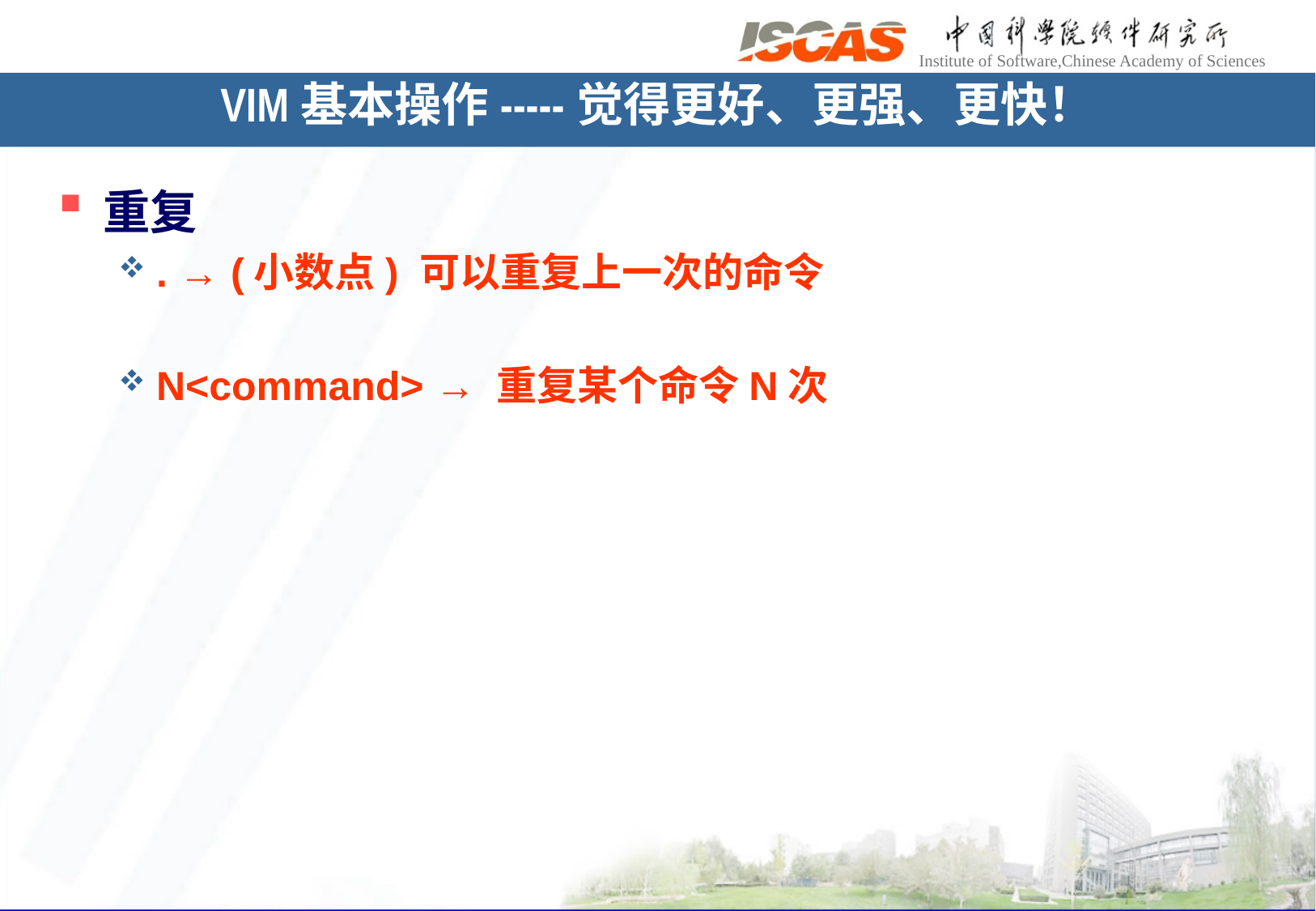

VIM基本操作-----觉得更好、更强、更快！
重复
. → (小数点) 可以重复上一次的命令

N<command> → 重复某个命令N次